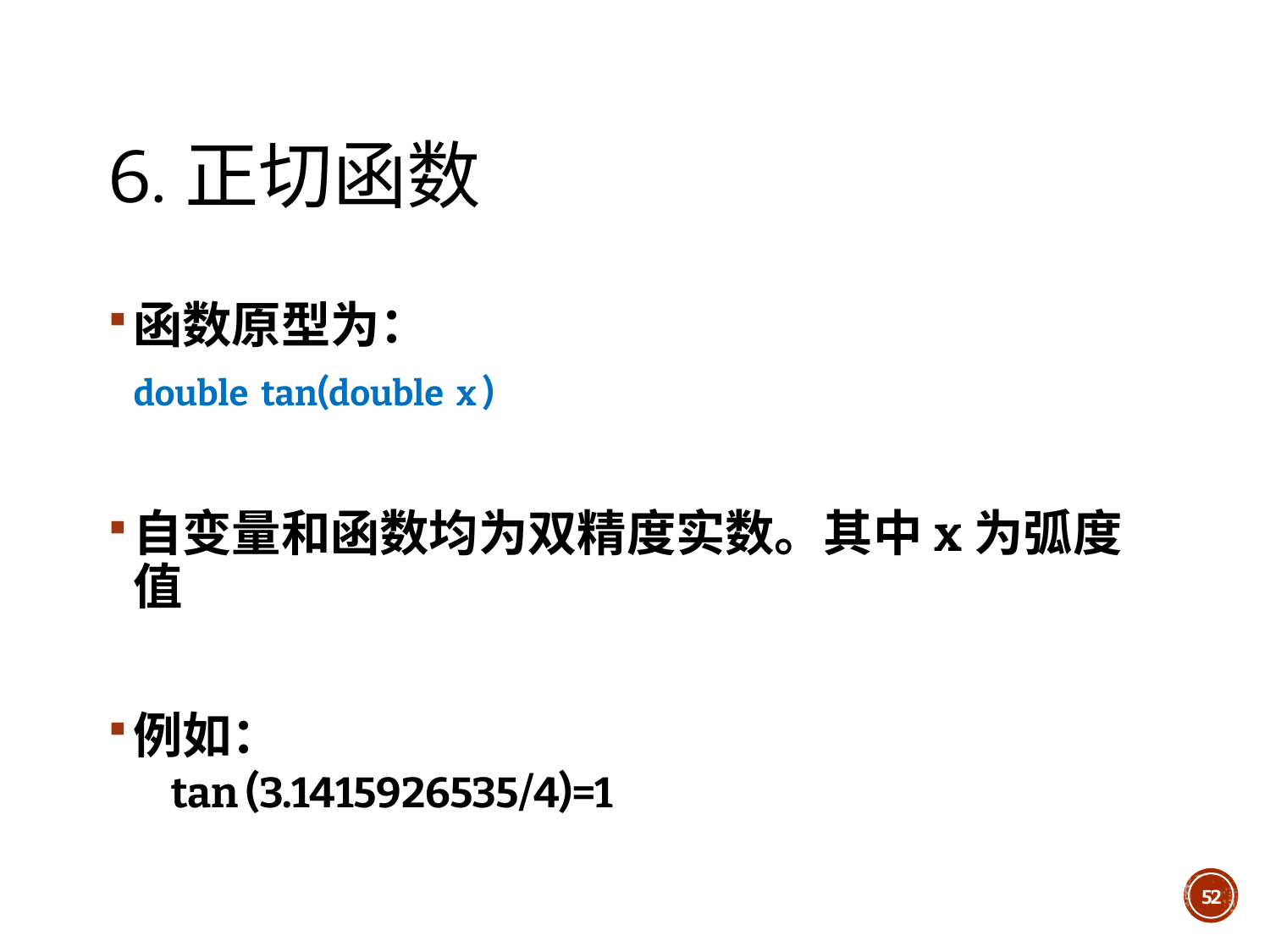

# 6.正切函数
函数原型为：
	double  tan(double  x )

自变量和函数均为双精度实数。其中x为弧度值

例如：
	tan (3.1415926535/4)=1
52